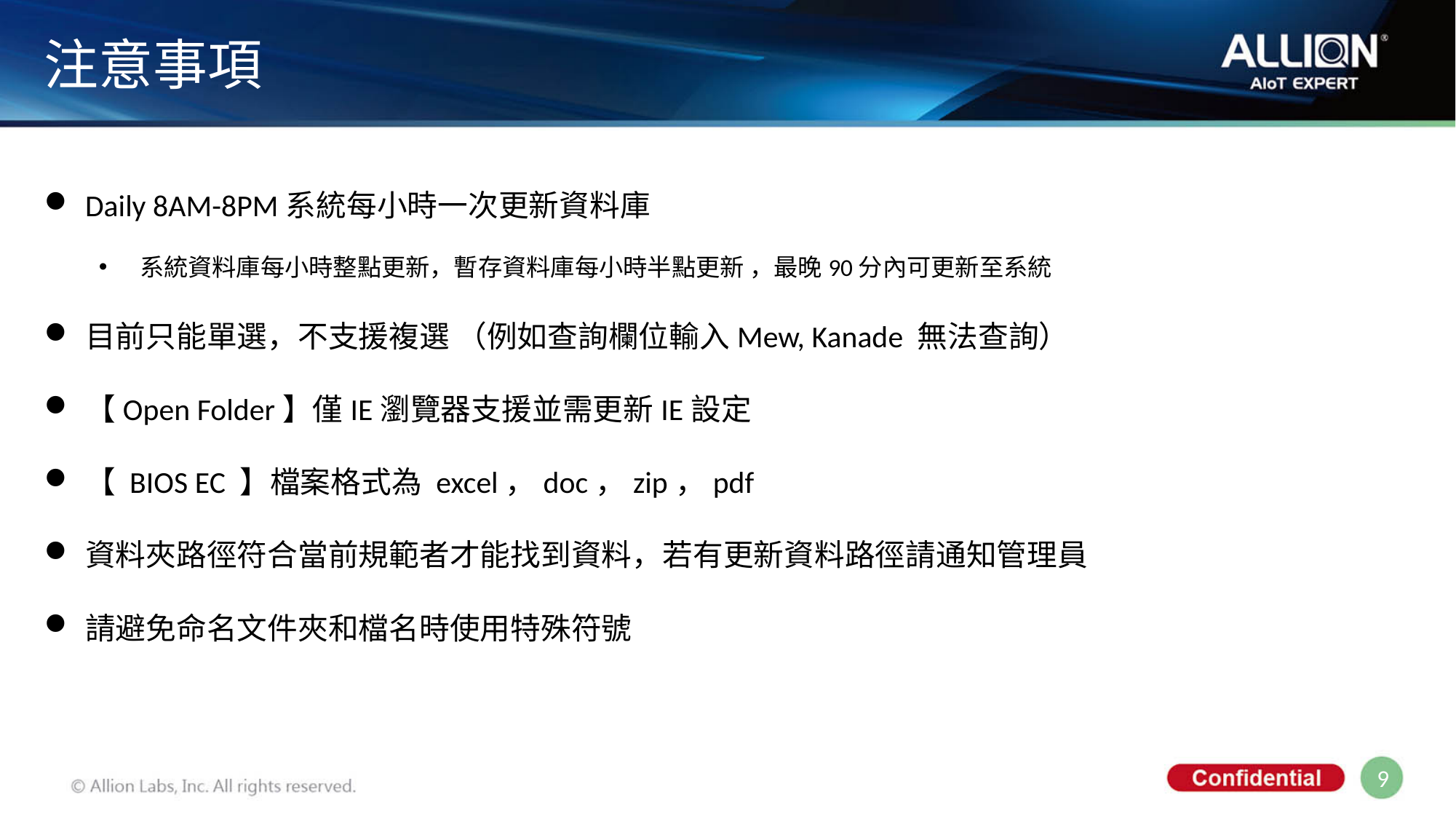

注意事項
Daily 8AM-8PM系統每小時一次更新資料庫
系統資料庫每小時整點更新，暫存資料庫每小時半點更新 ，最晚90分內可更新至系統
目前只能單選，不支援複選 （例如查詢欄位輸入Mew, Kanade 無法查詢）
【Open Folder】僅IE瀏覽器支援並需更新IE設定
【 BIOS EC 】檔案格式為 excel，doc，zip，pdf
資料夾路徑符合當前規範者才能找到資料，若有更新資料路徑請通知管理員
請避免命名文件夾和檔名時使用特殊符號

9